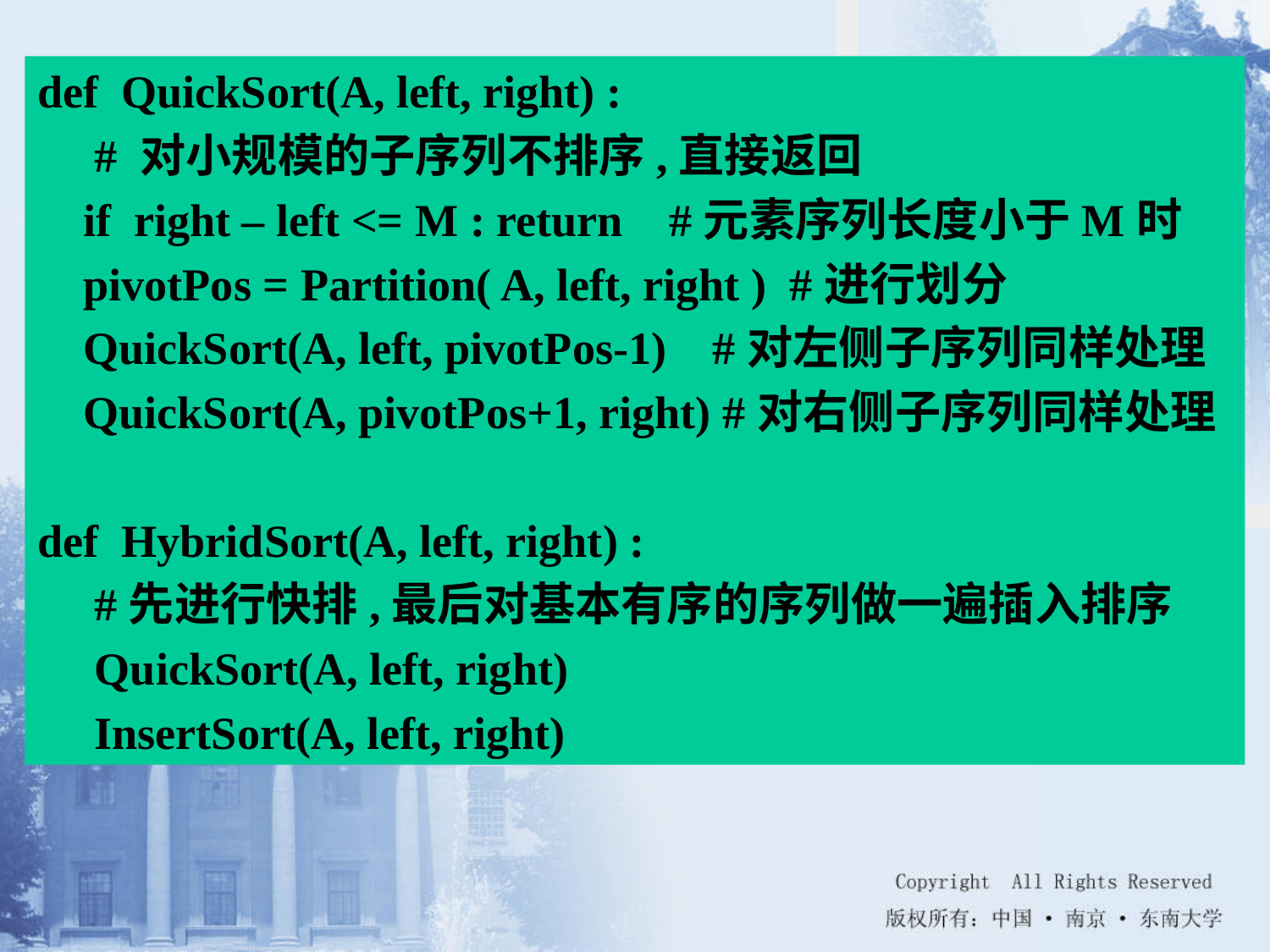

def  QuickSort(A, left, right) :
     # 对小规模的子序列不排序,直接返回
    if  right – left <= M : return    #元素序列长度小于M时
    pivotPos = Partition( A, left, right )  #进行划分
    QuickSort(A, left, pivotPos-1)    #对左侧子序列同样处理
    QuickSort(A, pivotPos+1, right) #对右侧子序列同样处理

def  HybridSort(A, left, right) :
     #先进行快排,最后对基本有序的序列做一遍插入排序
     QuickSort(A, left, right)
     InsertSort(A, left, right)